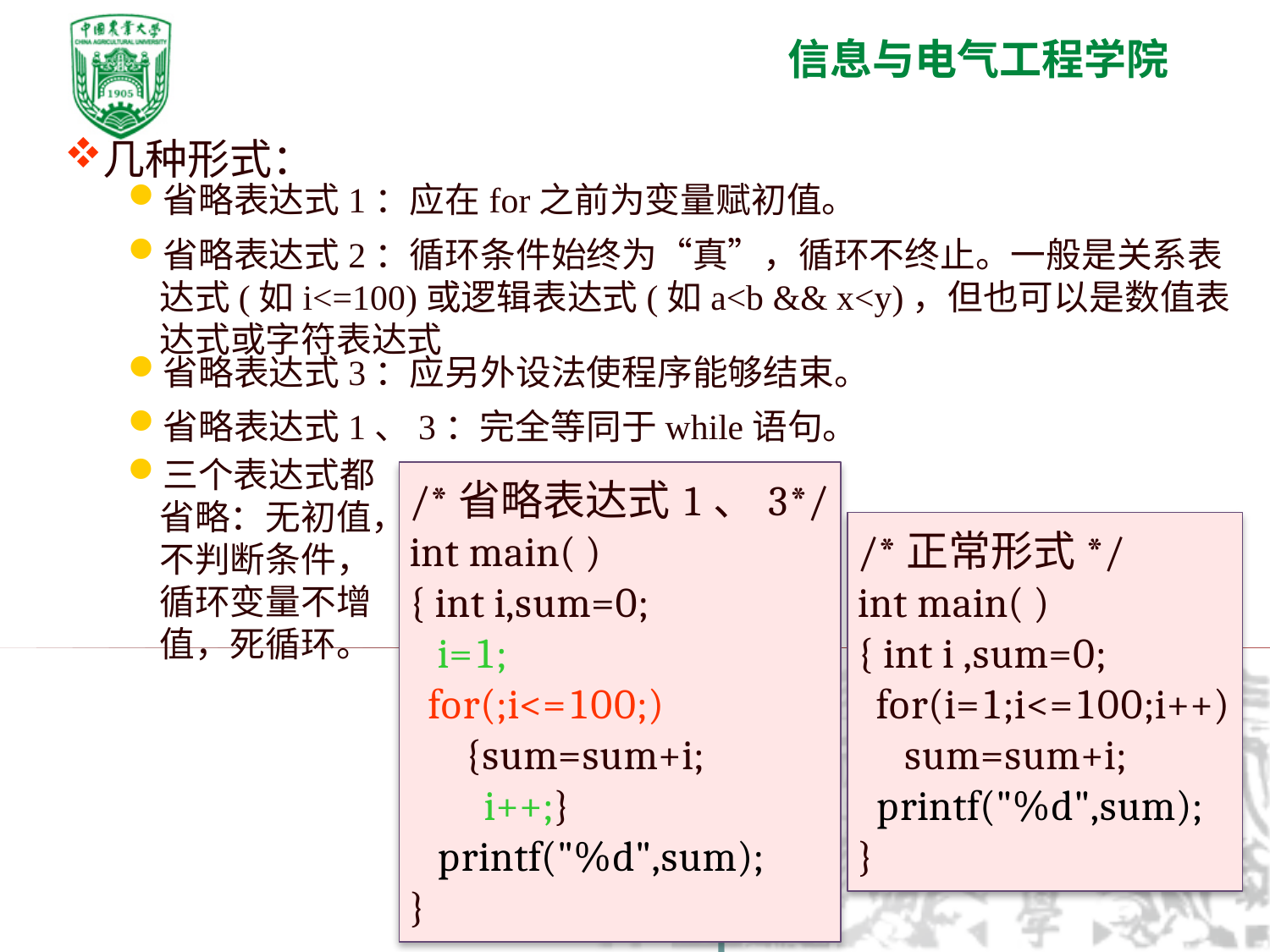

几种形式：
省略表达式1：应在for之前为变量赋初值。
省略表达式2：循环条件始终为“真”，循环不终止。一般是关系表达式(如i<=100)或逻辑表达式(如a<b && x<y)，但也可以是数值表达式或字符表达式
省略表达式3：应另外设法使程序能够结束。
省略表达式1、3：完全等同于while语句。
三个表达式都省略：无初值，不判断条件，循环变量不增值，死循环。
/*省略表达式1、3*/
int main( )
{ int i,sum=0;
   i=1;
  for(;i<=100;)
      {sum=sum+i;
        i++;}
   printf("%d",sum);
}
/*正常形式*/
int main( )
{ int i ,sum=0;
  for(i=1;i<=100;i++)
     sum=sum+i;
  printf("%d",sum);
}